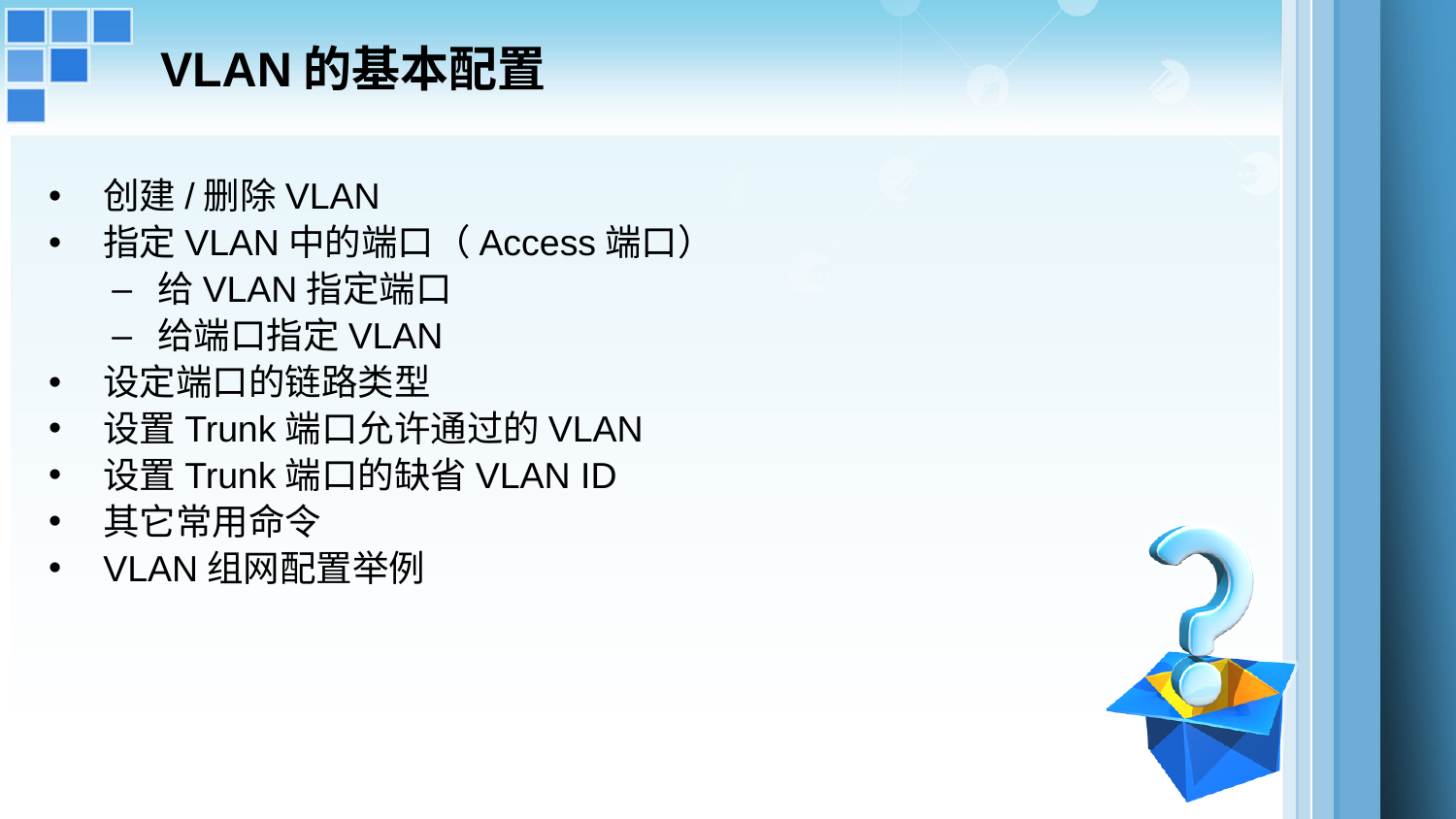

# VLAN的基本配置
创建/删除VLAN
指定VLAN中的端口（Access端口）
给VLAN指定端口
给端口指定VLAN
设定端口的链路类型
设置Trunk端口允许通过的VLAN
设置Trunk端口的缺省VLAN ID
其它常用命令
VLAN组网配置举例